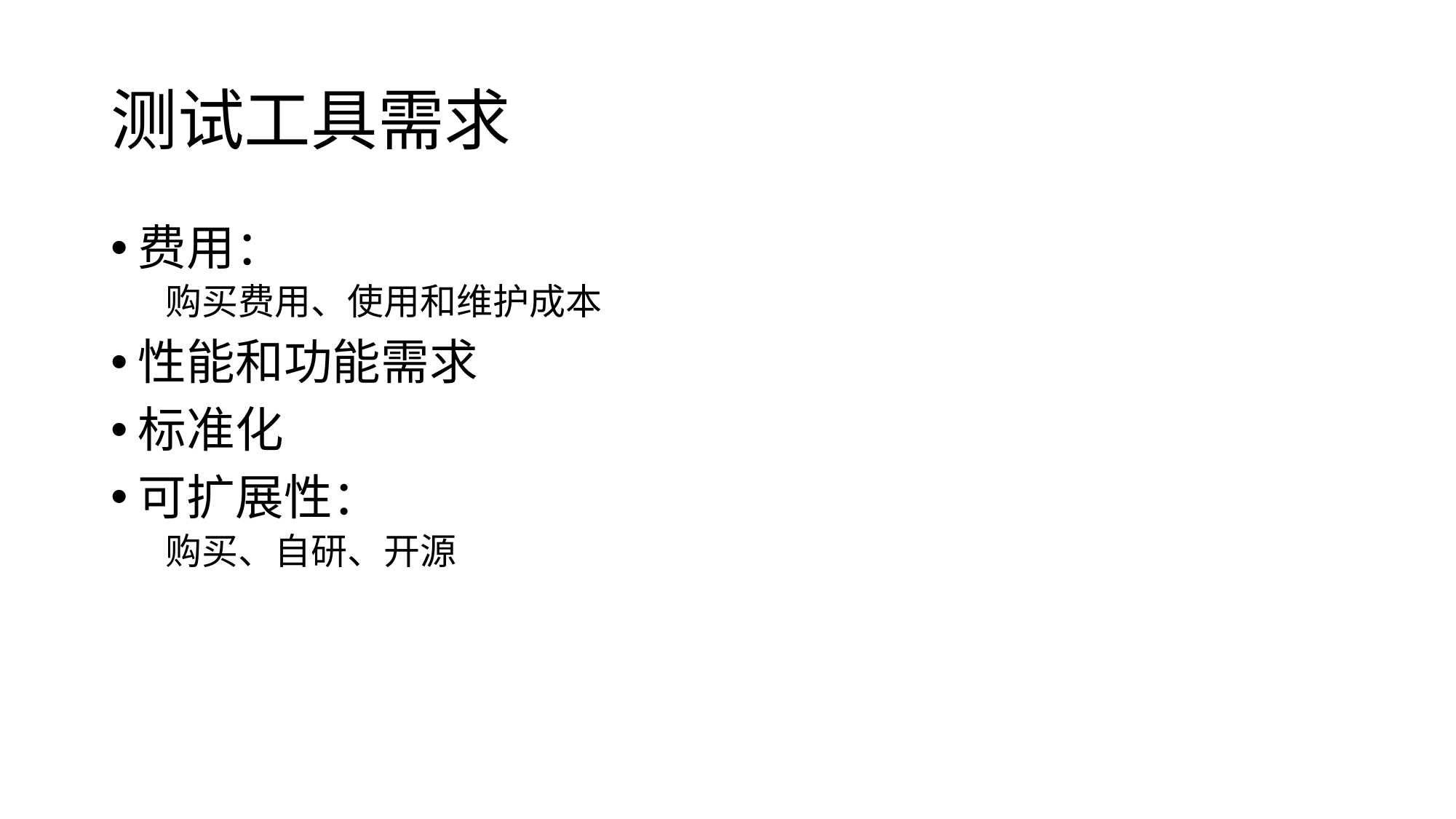

# 测试工具需求
费用：
购买费用、使用和维护成本
性能和功能需求
标准化
可扩展性：
购买、自研、开源